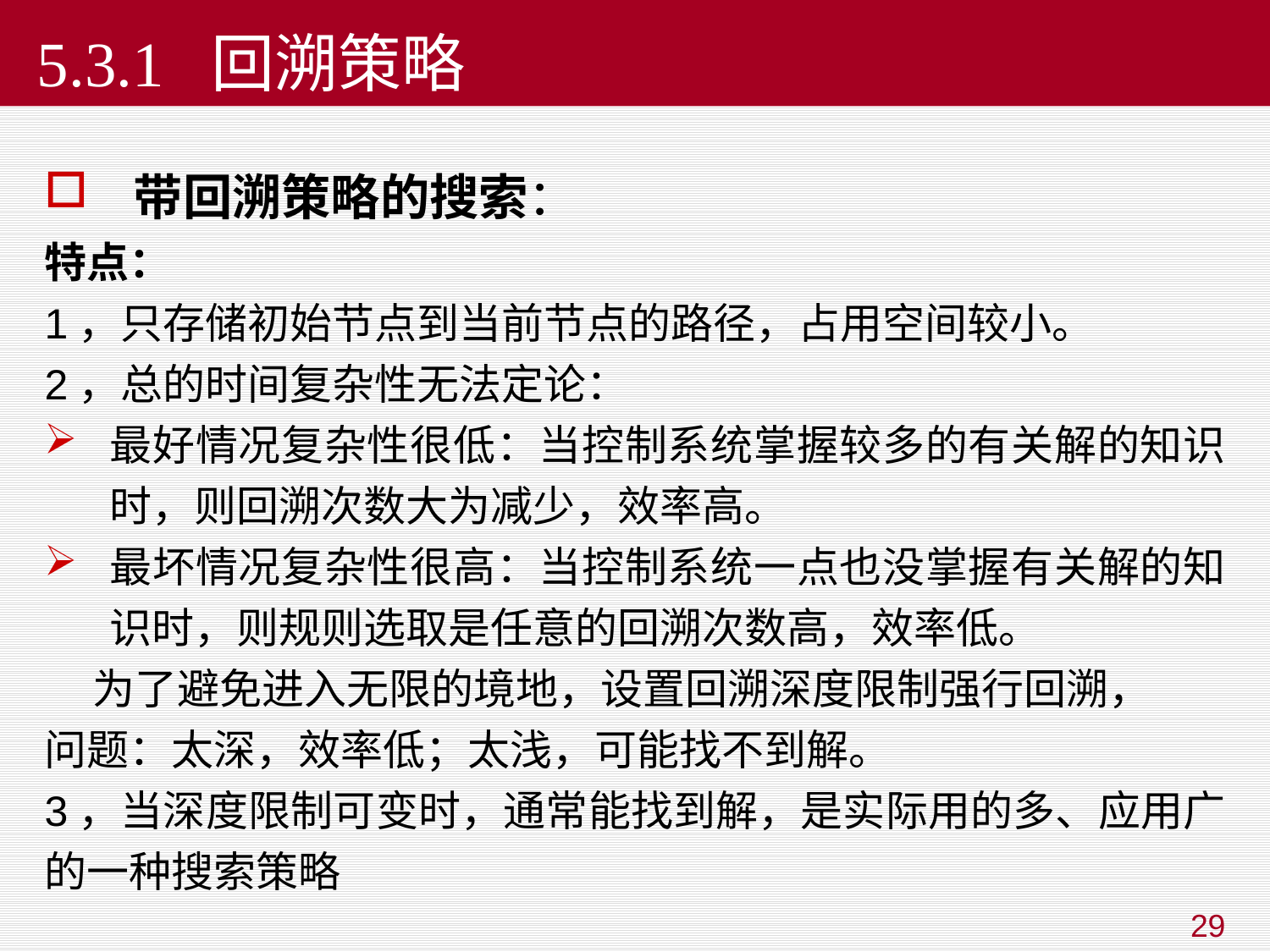

# 5.3.1  回溯策略
   带回溯策略的搜索：
特点：
1，只存储初始节点到当前节点的路径，占用空间较小。
2，总的时间复杂性无法定论：
最好情况复杂性很低：当控制系统掌握较多的有关解的知识时，则回溯次数大为减少，效率高。
最坏情况复杂性很高：当控制系统一点也没掌握有关解的知识时，则规则选取是任意的回溯次数高，效率低。
    为了避免进入无限的境地，设置回溯深度限制强行回溯，
问题：太深，效率低；太浅，可能找不到解。
3，当深度限制可变时，通常能找到解，是实际用的多、应用广的一种搜索策略
29